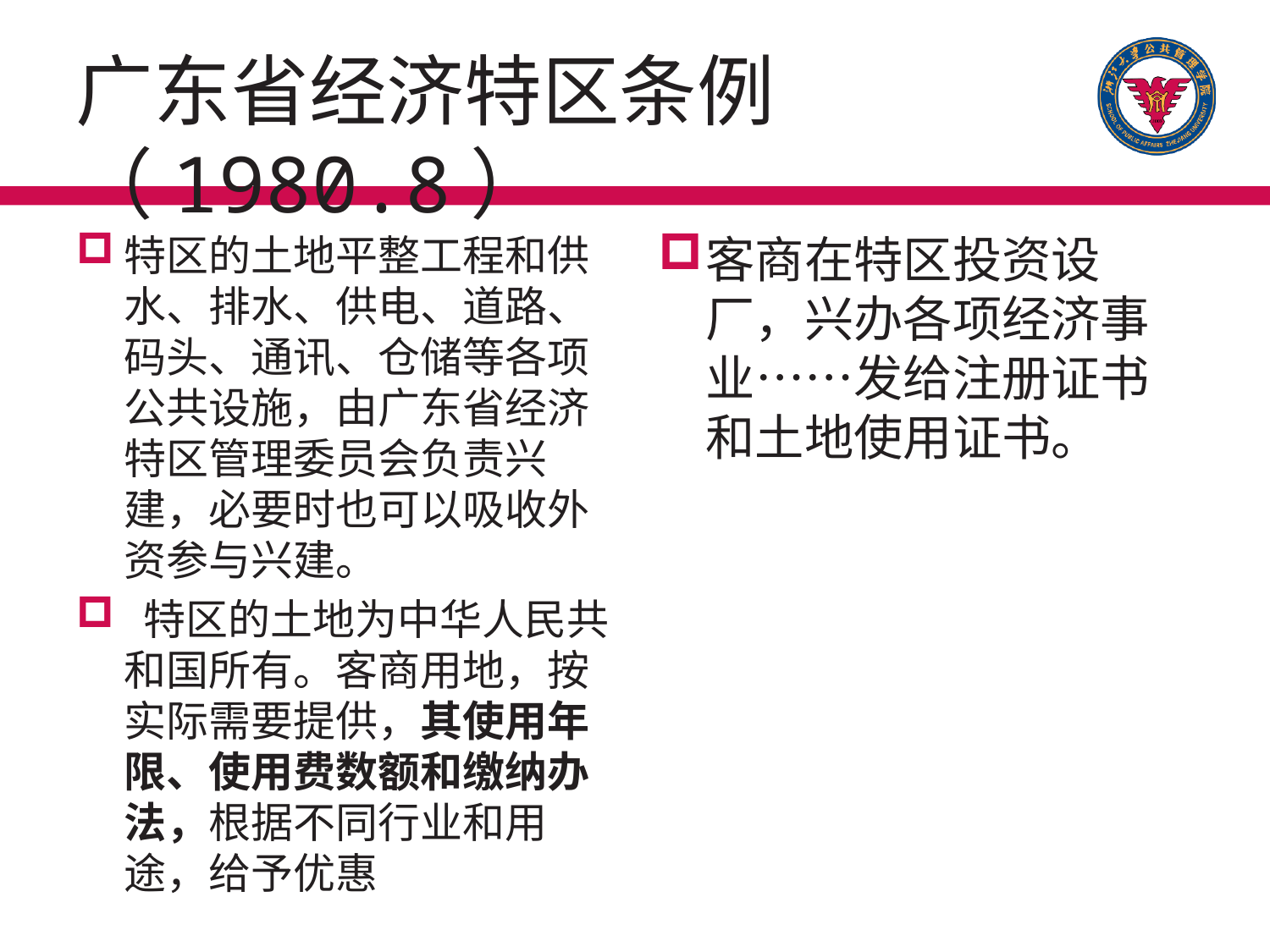

# 广东省经济特区条例（1980.8）
特区的土地平整工程和供水、排水、供电、道路、码头、通讯、仓储等各项公共设施，由广东省经济特区管理委员会负责兴建，必要时也可以吸收外资参与兴建。
 特区的土地为中华人民共和国所有。客商用地，按实际需要提供，其使用年限、使用费数额和缴纳办法，根据不同行业和用途，给予优惠
客商在特区投资设厂，兴办各项经济事业……发给注册证书和土地使用证书。